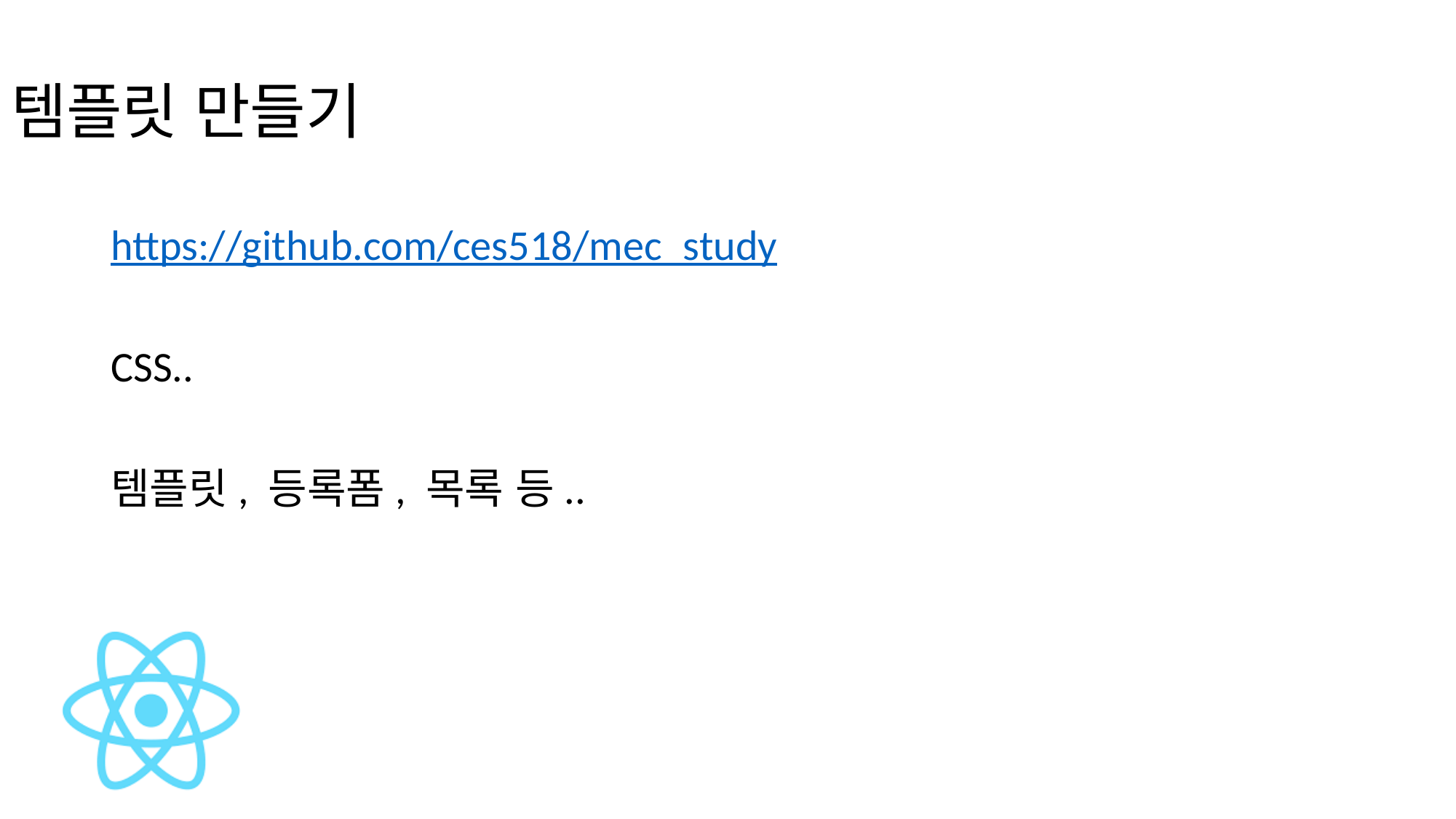

템플릿 만들기
https://github.com/ces518/mec_study

CSS..

템플릿, 등록폼, 목록 등..